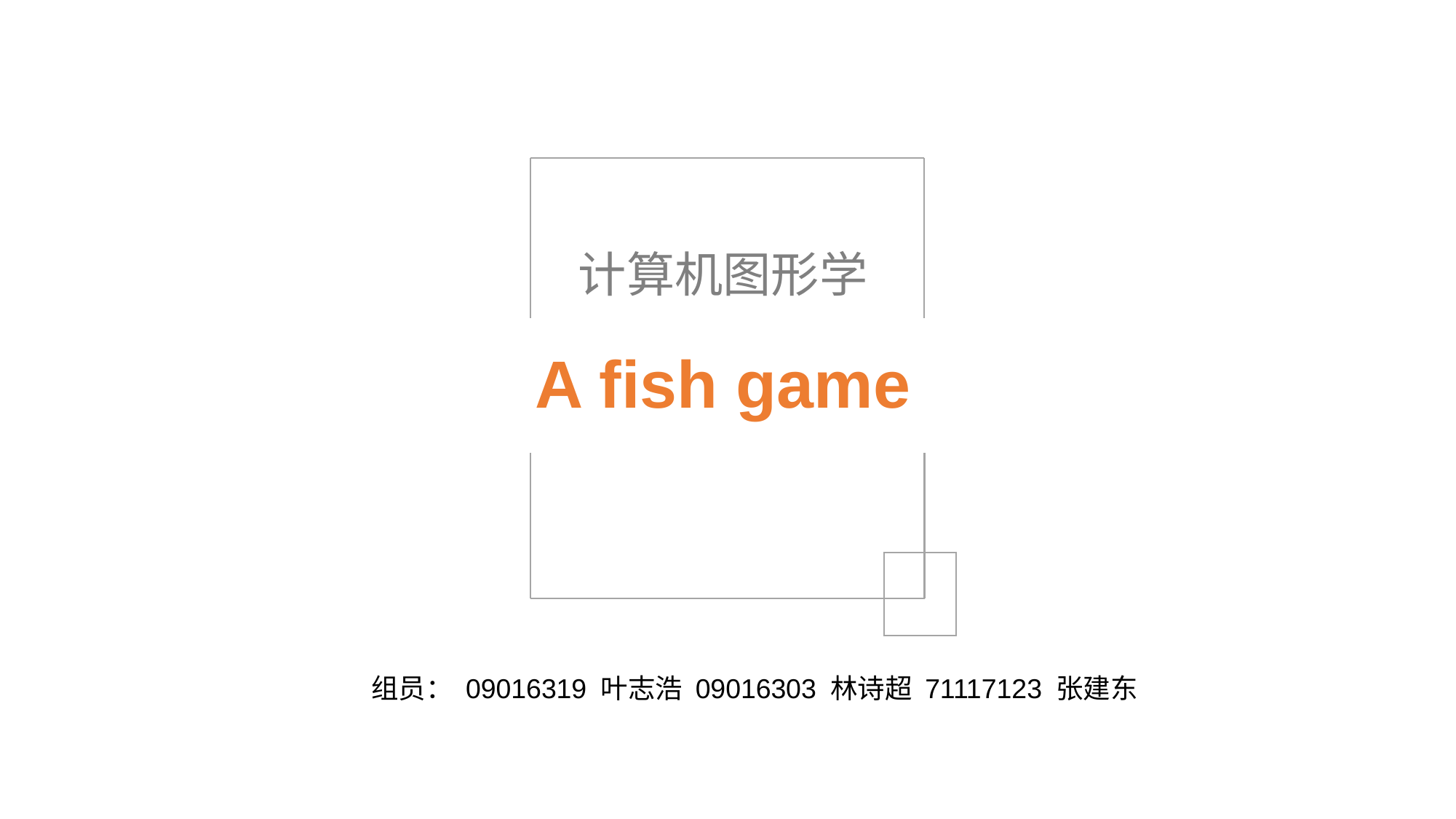

计算机图形学
# A fish game
组员： 09016319 叶志浩 09016303 林诗超 71117123 张建东